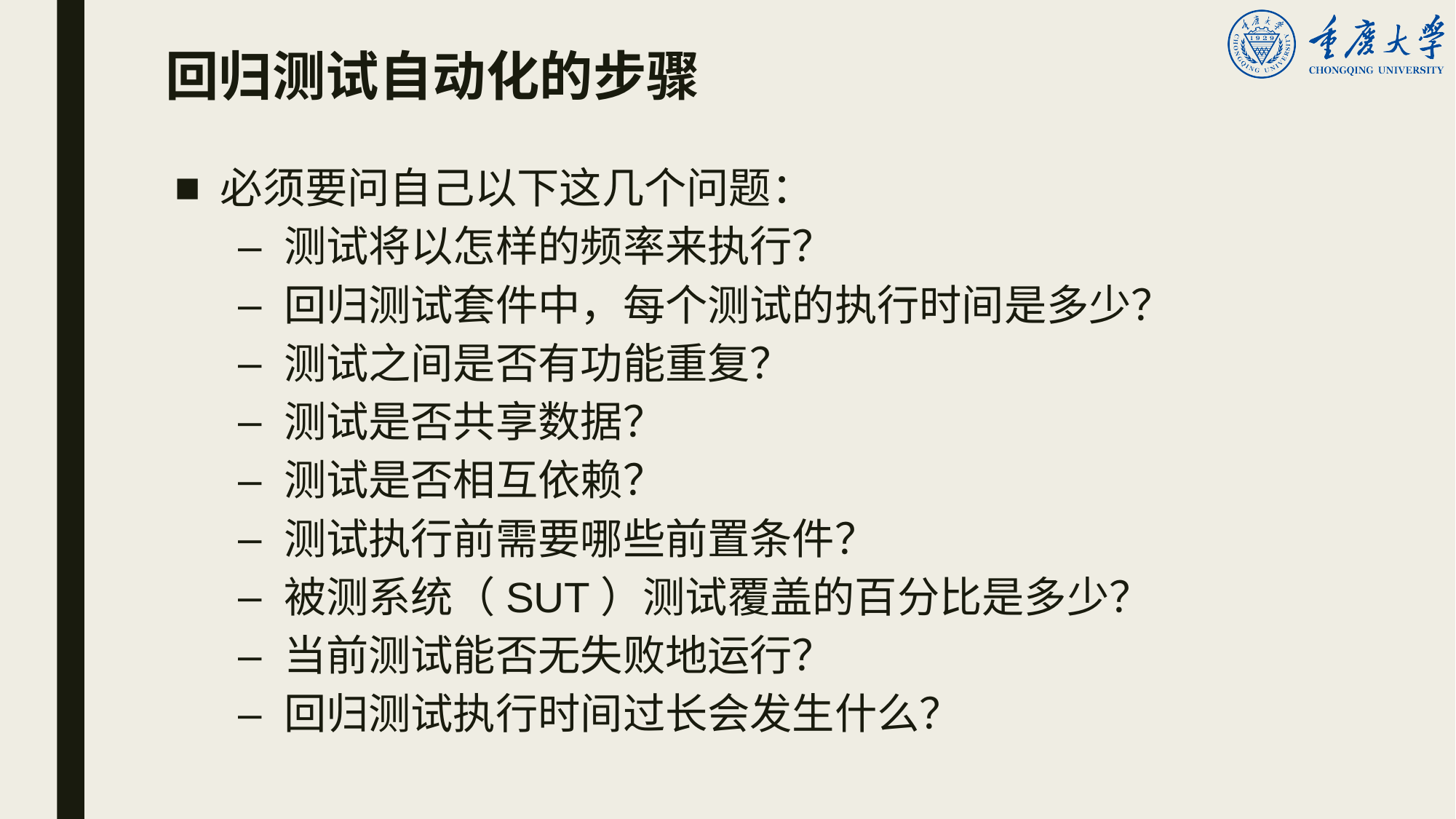

# 回归测试自动化的步骤
必须要问自己以下这几个问题：
测试将以怎样的频率来执行？
回归测试套件中，每个测试的执行时间是多少？
测试之间是否有功能重复？
测试是否共享数据？
测试是否相互依赖？
测试执行前需要哪些前置条件？
被测系统（SUT）测试覆盖的百分比是多少？
当前测试能否无失败地运行？
回归测试执行时间过长会发生什么？